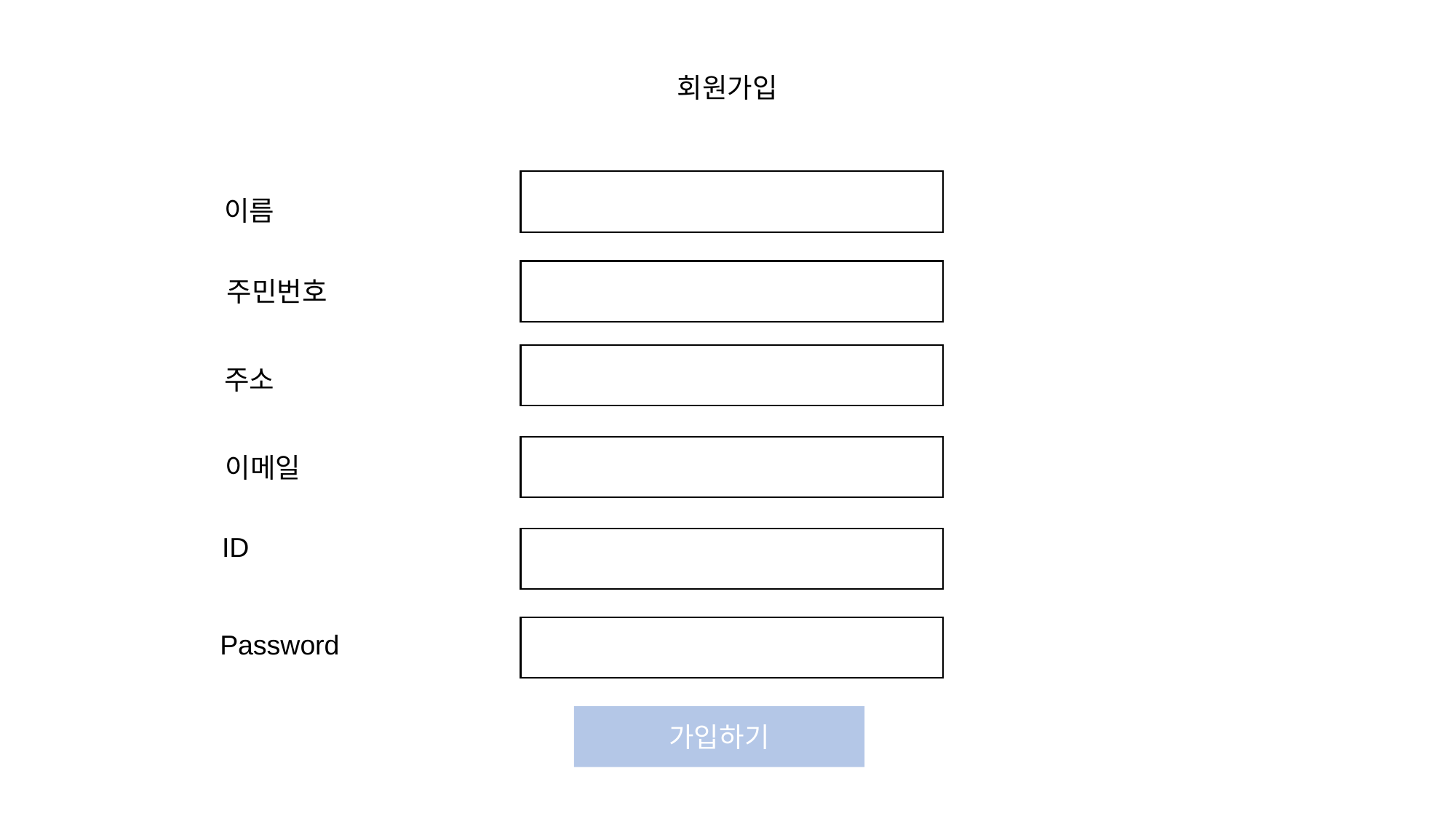

회원가입

이름

주민번호

주소

이메일
ID

Password
가입하기